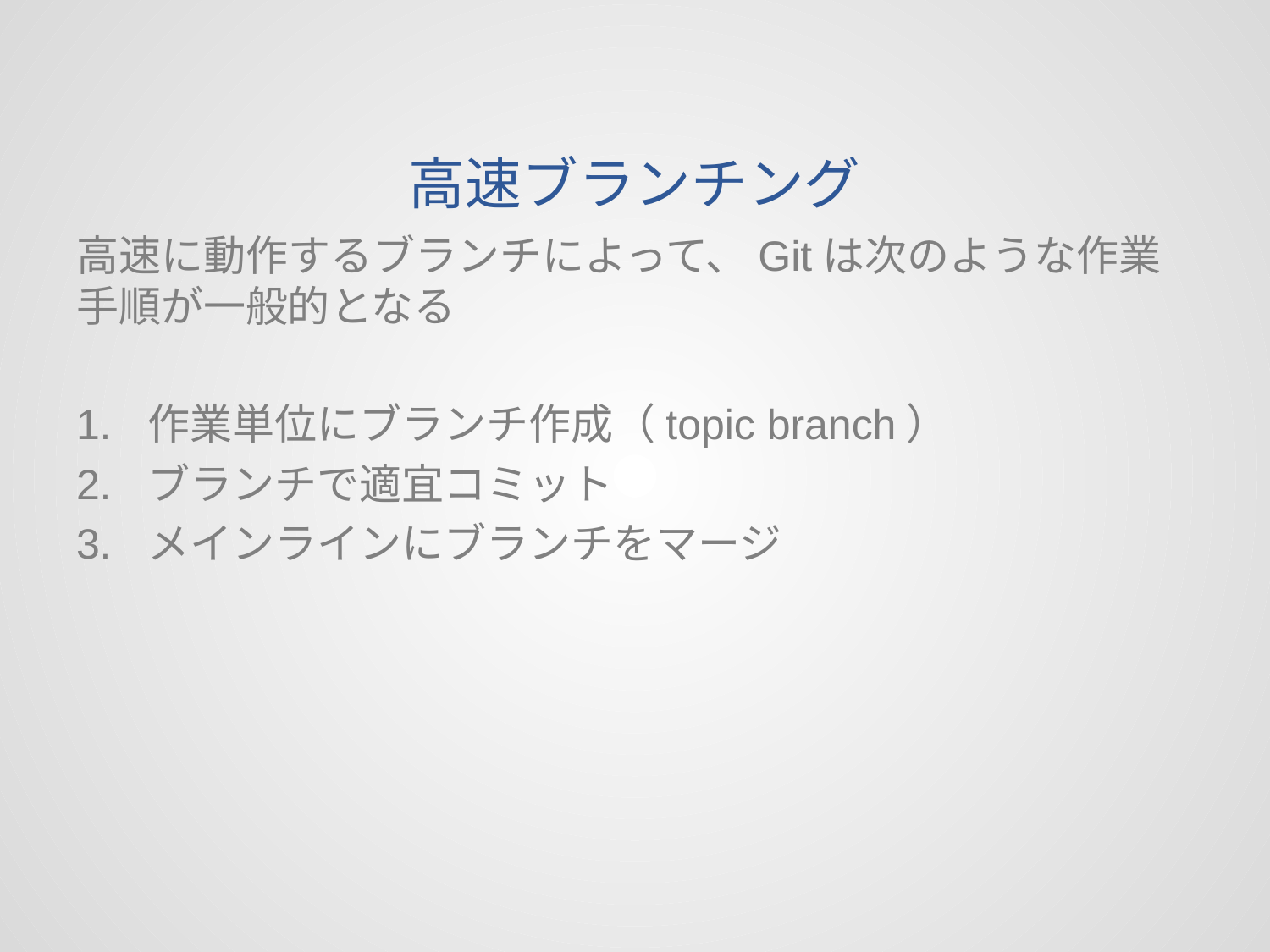

# 高速ブランチング
高速に動作するブランチによって、Gitは次のような作業手順が一般的となる

作業単位にブランチ作成（topic branch）
ブランチで適宜コミット
メインラインにブランチをマージ